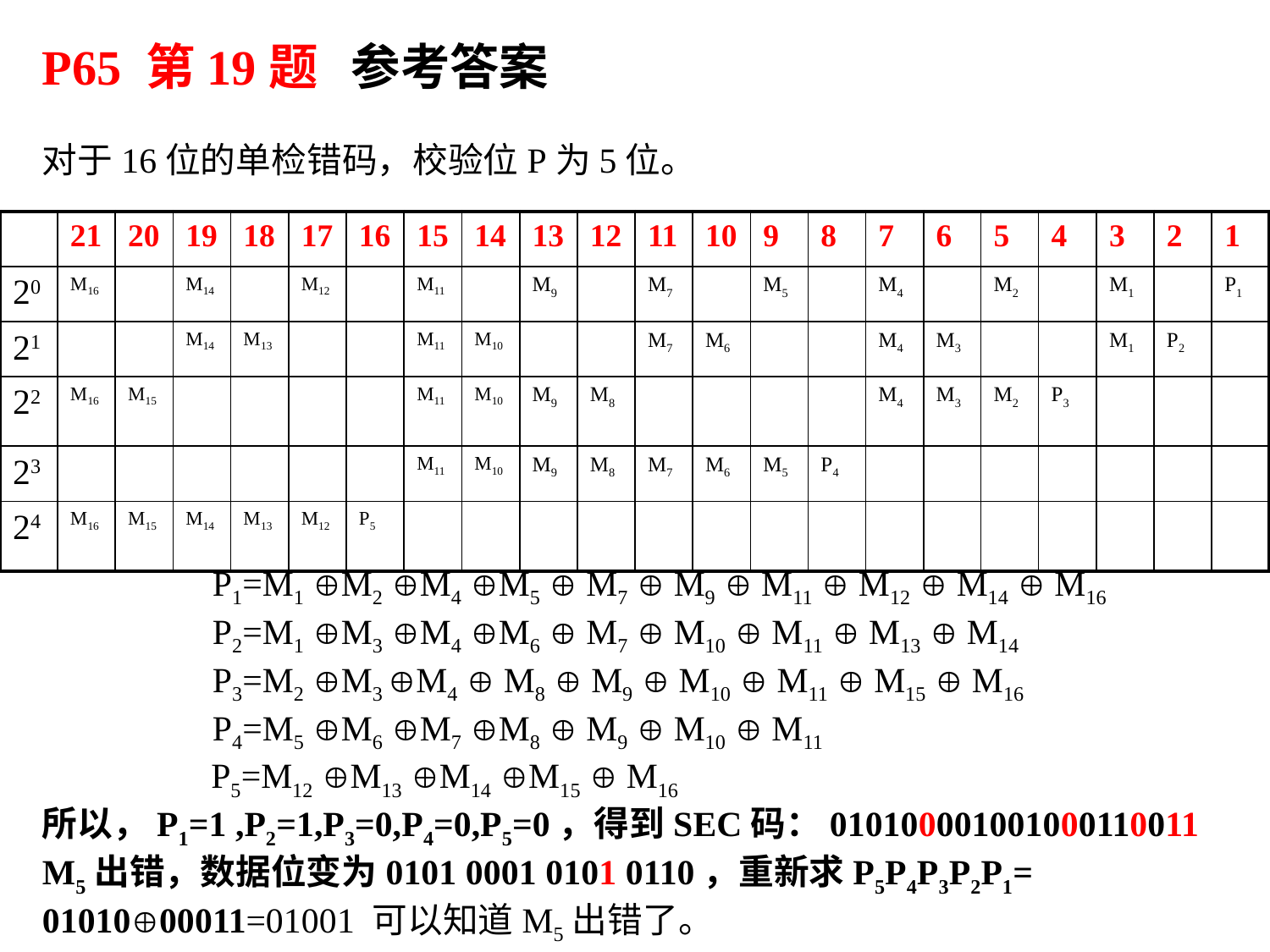

P65 第19题   参考答案

对于16位的单检错码，校验位P为5位。

            P1=M1 ⊕M2 ⊕M4 ⊕M5 ⊕ M7 ⊕ M9 ⊕ M11 ⊕ M12 ⊕ M14 ⊕ M16
            P2=M1 ⊕M3 ⊕M4 ⊕M6 ⊕ M7 ⊕ M10 ⊕ M11 ⊕ M13 ⊕ M14
            P3=M2 ⊕M3 ⊕M4 ⊕ M8 ⊕ M9 ⊕ M10 ⊕ M11 ⊕ M15 ⊕ M16
            P4=M5 ⊕M6 ⊕M7 ⊕M8 ⊕ M9 ⊕ M10 ⊕ M11
                   P5=M12 ⊕M13 ⊕M14 ⊕M15 ⊕ M16
所以，P1=1 ,P2=1,P3=0,P4=0,P5=0，得到SEC码：010100001001000110011
M5出错，数据位变为0101 0001 0101 0110，重新求P5P4P3P2P1= 01010⊕00011=01001 可以知道M5出错了。
|  | 21 | 20 | 19 | 18 | 17 | 16 | 15 | 14 | 13 | 12 | 11 | 10 | 9 | 8 | 7 | 6 | 5 | 4 | 3 | 2 | 1 |
| --- | --- | --- | --- | --- | --- | --- | --- | --- | --- | --- | --- | --- | --- | --- | --- | --- | --- | --- | --- | --- | --- |
| 20 | M16 |  | M14 |  | M12 |  | M11 |  | M9 |  | M7 |  | M5 |  | M4 |  | M2 |  | M1 |  | P1 |
| 21 |  |  | M14 | M13 |  |  | M11 | M10 |  |  | M7 | M6 |  |  | M4 | M3 |  |  | M1 | P2 |  |
| 22 | M16 | M15 |  |  |  |  | M11 | M10 | M9 | M8 |  |  |  |  | M4 | M3 | M2 | P3 |  |  |  |
| 23 |  |  |  |  |  |  | M11 | M10 | M9 | M8 | M7 | M6 | M5 | P4 |  |  |  |  |  |  |  |
| 24 | M16 | M15 | M14 | M13 | M12 | P5 |  |  |  |  |  |  |  |  |  |  |  |  |  |  |  |